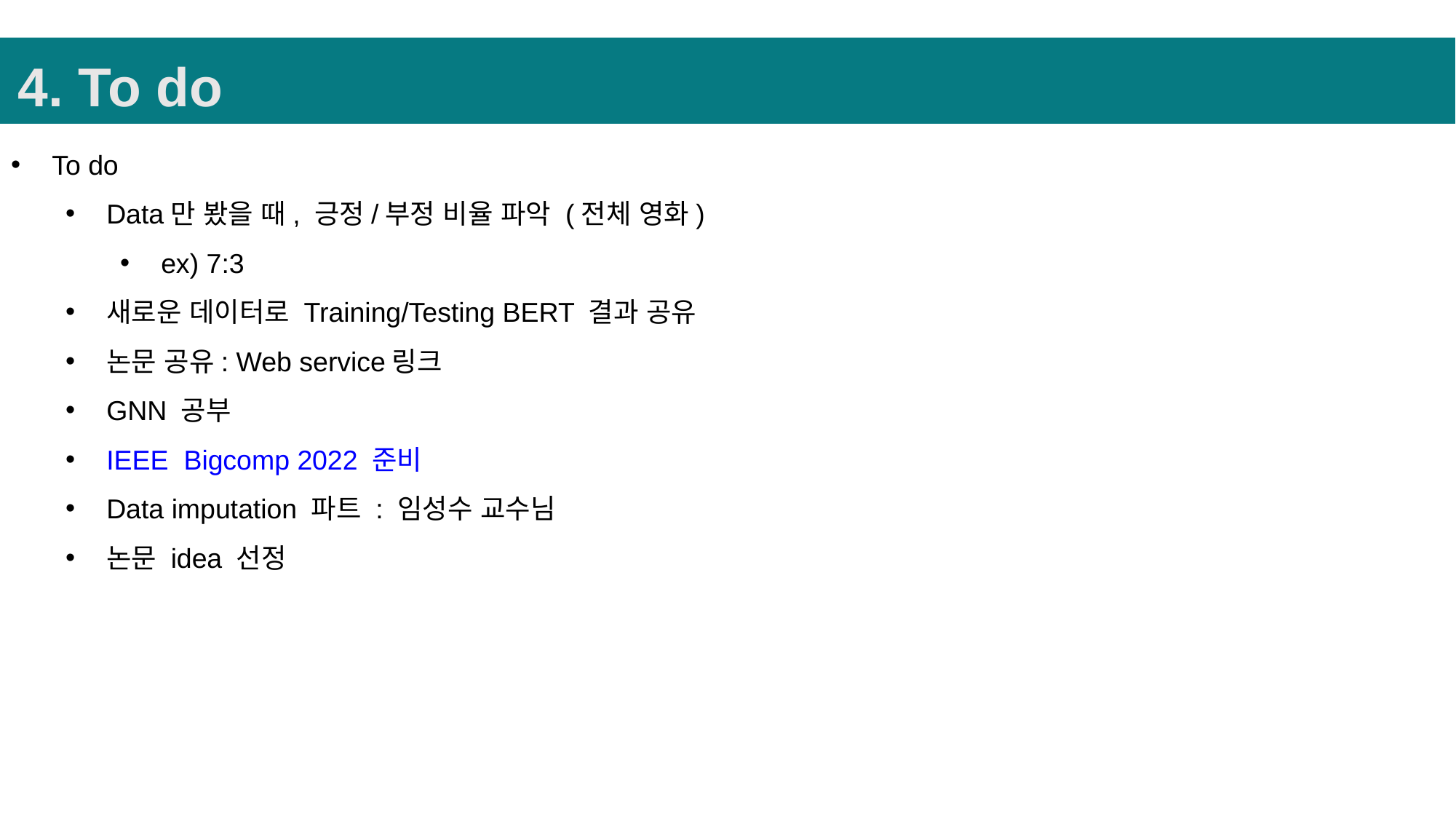

4. To do

To do
Data만 봤을 때, 긍정/부정 비율 파악 (전체 영화)
ex) 7:3
새로운 데이터로 Training/Testing BERT 결과 공유
논문 공유: Web service링크
GNN 공부
IEEE  Bigcomp 2022 준비
Data imputation 파트 : 임성수 교수님
논문 idea 선정